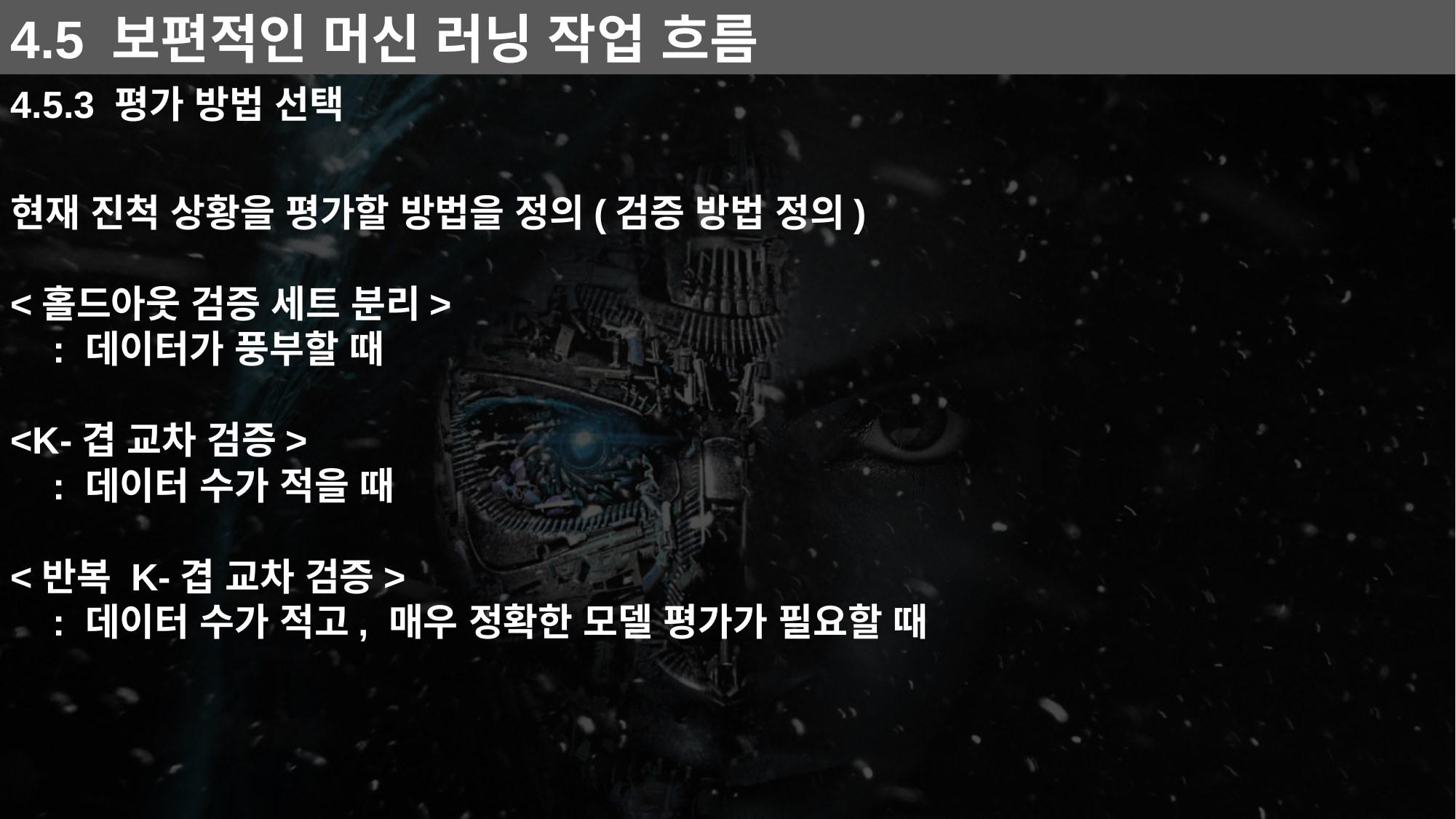

4.5 보편적인 머신 러닝 작업 흐름

4.5.3 평가 방법 선택
현재 진척 상황을 평가할 방법을 정의(검증 방법 정의)

<홀드아웃 검증 세트 분리>
    : 데이터가 풍부할 때

<K-겹 교차 검증>
    : 데이터 수가 적을 때

<반복 K-겹 교차 검증>
    : 데이터 수가 적고, 매우 정확한 모델 평가가 필요할 때